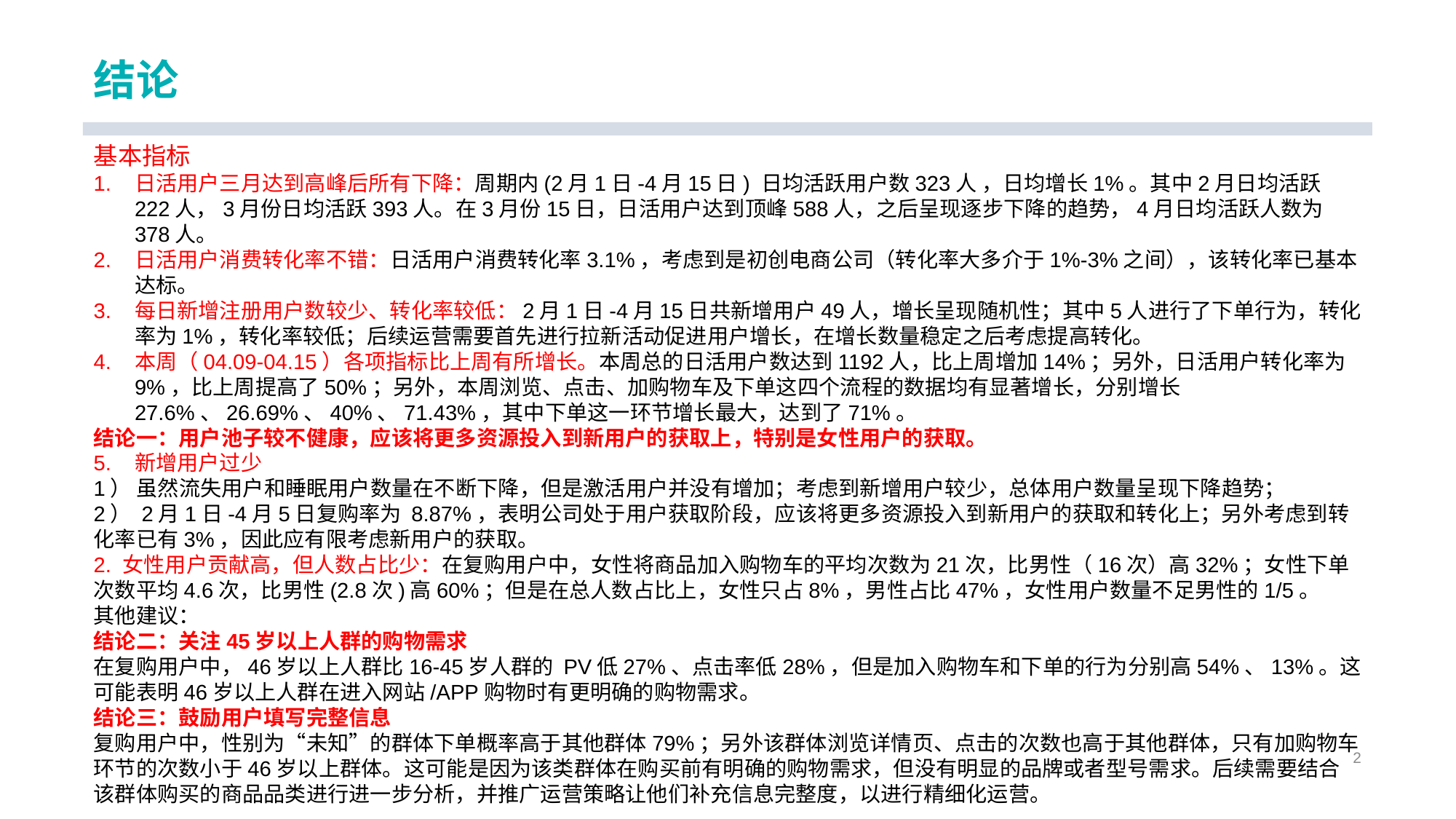

# 结论
基本指标
日活用户三月达到高峰后所有下降：周期内(2月1日-4月15日) 日均活跃用户数323人 ，日均增长1%。其中2月日均活跃222人，3月份日均活跃393人。在3月份15日，日活用户达到顶峰588人，之后呈现逐步下降的趋势，4月日均活跃人数为378人。
日活用户消费转化率不错：日活用户消费转化率3.1%，考虑到是初创电商公司（转化率大多介于1%-3%之间），该转化率已基本达标。
每日新增注册用户数较少、转化率较低：2月1日-4月15日共新增用户49人，增长呈现随机性；其中5人进行了下单行为，转化率为1%，转化率较低；后续运营需要首先进行拉新活动促进用户增长，在增长数量稳定之后考虑提高转化。
本周（04.09-04.15）各项指标比上周有所增长。本周总的日活用户数达到1192人，比上周增加14%；另外，日活用户转化率为9%，比上周提高了50%；另外，本周浏览、点击、加购物车及下单这四个流程的数据均有显著增长，分别增长27.6%、26.69%、40%、71.43%，其中下单这一环节增长最大，达到了71%。
结论一：用户池子较不健康，应该将更多资源投入到新用户的获取上，特别是女性用户的获取。
新增用户过少
1） 虽然流失用户和睡眠用户数量在不断下降，但是激活用户并没有增加；考虑到新增用户较少，总体用户数量呈现下降趋势；
2） 2月1日-4月5日复购率为 8.87%，表明公司处于用户获取阶段，应该将更多资源投入到新用户的获取和转化上；另外考虑到转化率已有3%，因此应有限考虑新用户的获取。
2. 女性用户贡献高，但人数占比少：在复购用户中，女性将商品加入购物车的平均次数为21次，比男性（16次）高32%；女性下单次数平均4.6次，比男性(2.8次)高60%；但是在总人数占比上，女性只占8%，男性占比47%，女性用户数量不足男性的1/5。
其他建议：
结论二：关注45岁以上人群的购物需求
在复购用户中，46岁以上人群比16-45岁人群的 PV低27%、点击率低28%，但是加入购物车和下单的行为分别高54%、13%。这可能表明46岁以上人群在进入网站/APP购物时有更明确的购物需求。
结论三：鼓励用户填写完整信息
复购用户中，性别为“未知”的群体下单概率高于其他群体79%；另外该群体浏览详情页、点击的次数也高于其他群体，只有加购物车环节的次数小于46岁以上群体。这可能是因为该类群体在购买前有明确的购物需求，但没有明显的品牌或者型号需求。后续需要结合该群体购买的商品品类进行进一步分析，并推广运营策略让他们补充信息完整度，以进行精细化运营。
2